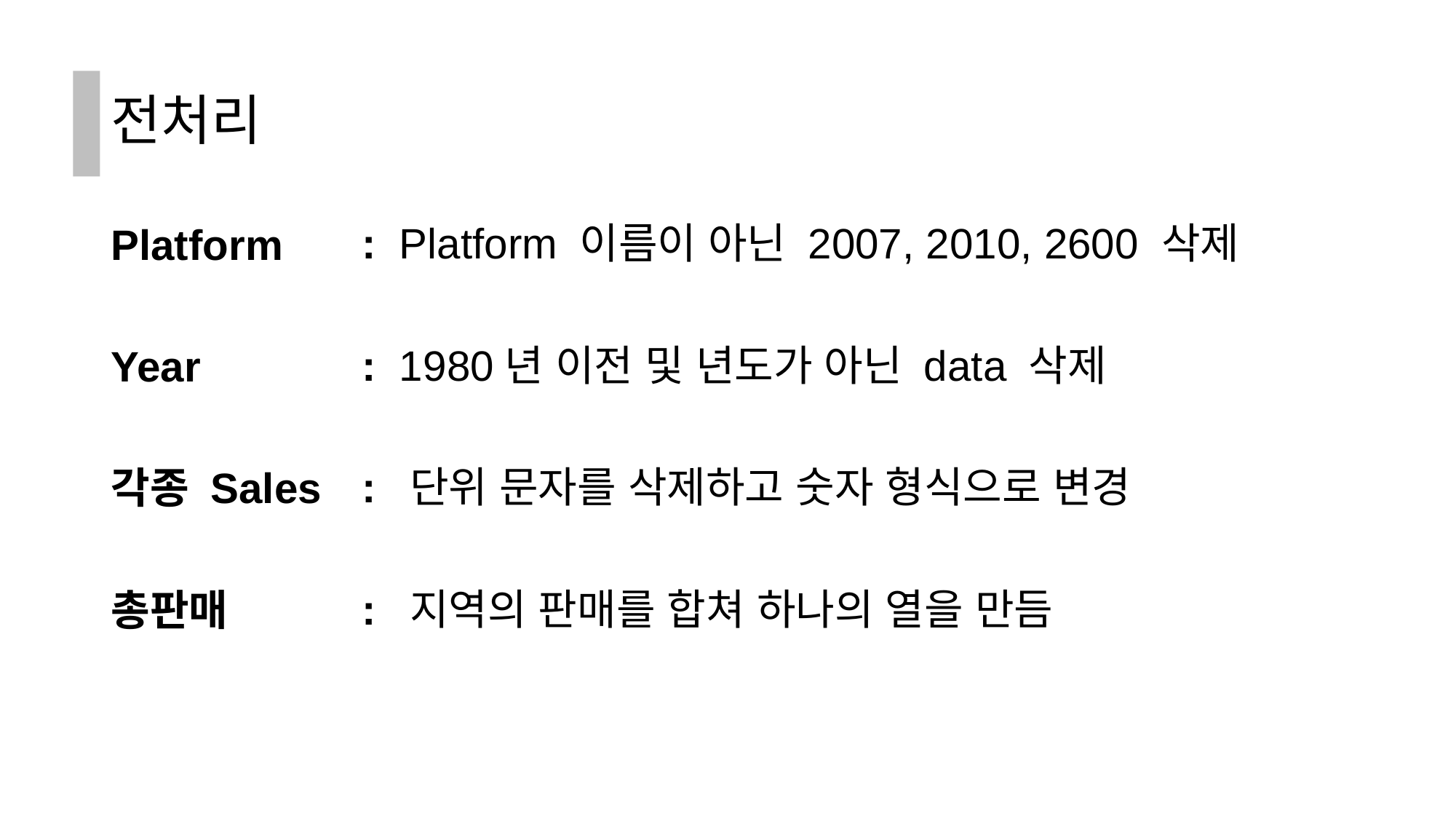

# 전처리
:  Platform 이름이 아닌 2007, 2010, 2600 삭제

:  1980년 이전 및 년도가 아닌 data 삭제

:  단위 문자를 삭제하고 숫자 형식으로 변경

:  지역의 판매를 합쳐 하나의 열을 만듬
Platform

Year

각종 Sales

총판매